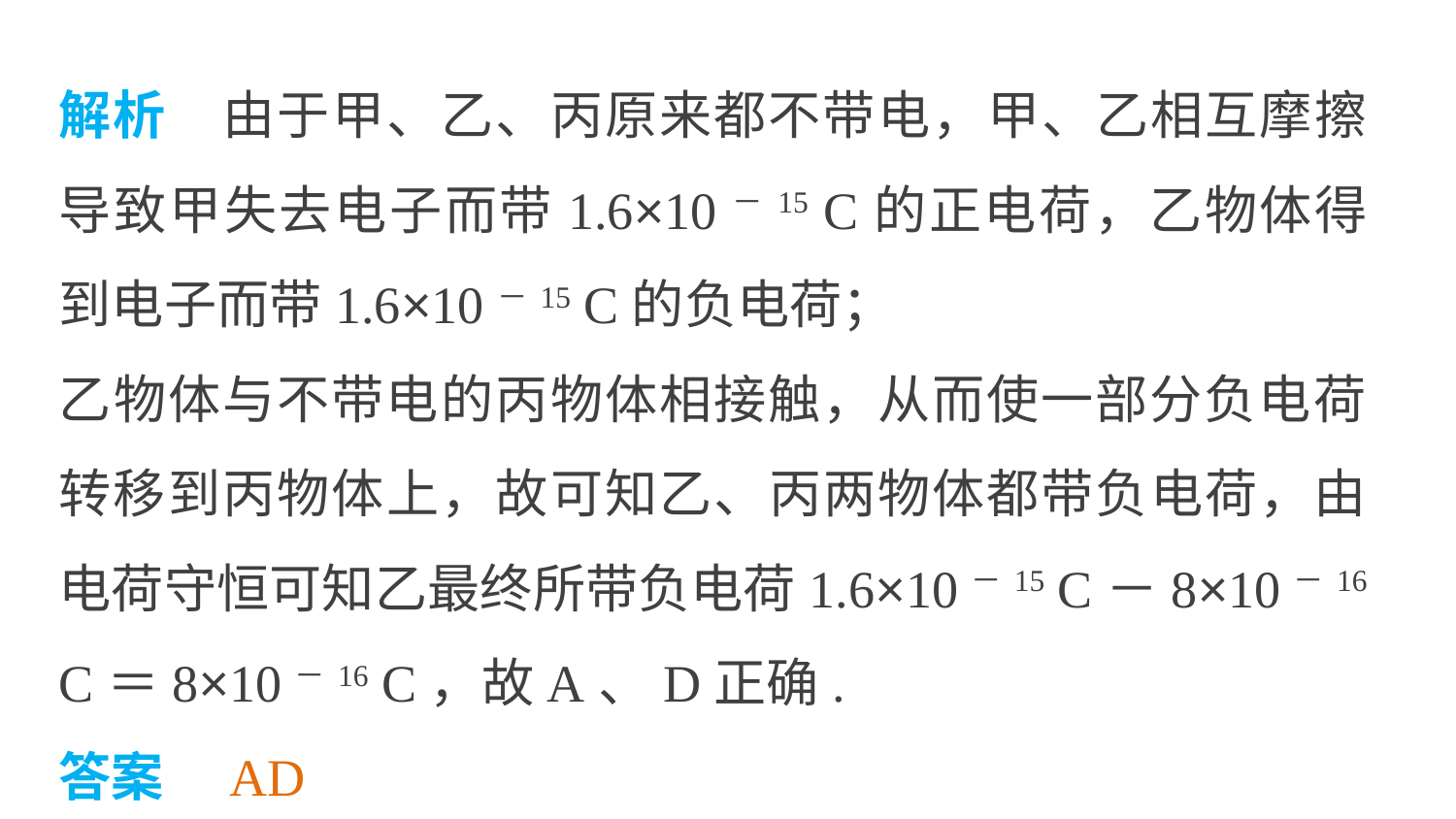

解析　由于甲、乙、丙原来都不带电，甲、乙相互摩擦导致甲失去电子而带1.6×10－15 C的正电荷，乙物体得到电子而带1.6×10－15 C的负电荷；
乙物体与不带电的丙物体相接触，从而使一部分负电荷转移到丙物体上，故可知乙、丙两物体都带负电荷，由电荷守恒可知乙最终所带负电荷1.6×10－15 C－8×10－16 C＝8×10－16 C，故A、D正确.
答案　AD